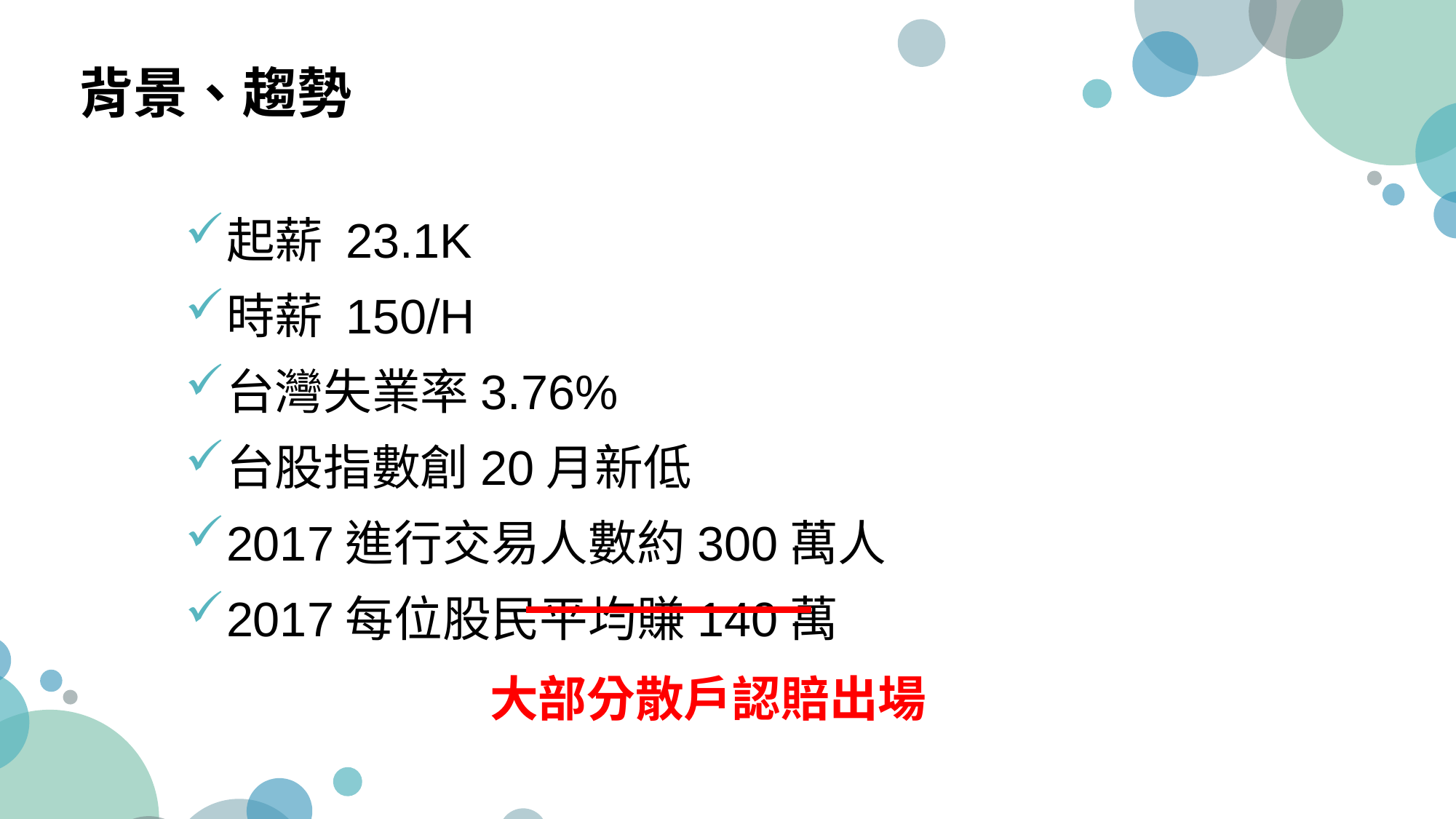

背景、趨勢
起薪 23.1K
時薪 150/H
台灣失業率3.76%
台股指數創20月新低
2017進行交易人數約300萬人
2017每位股民平均賺140萬

大部分散戶認賠出場